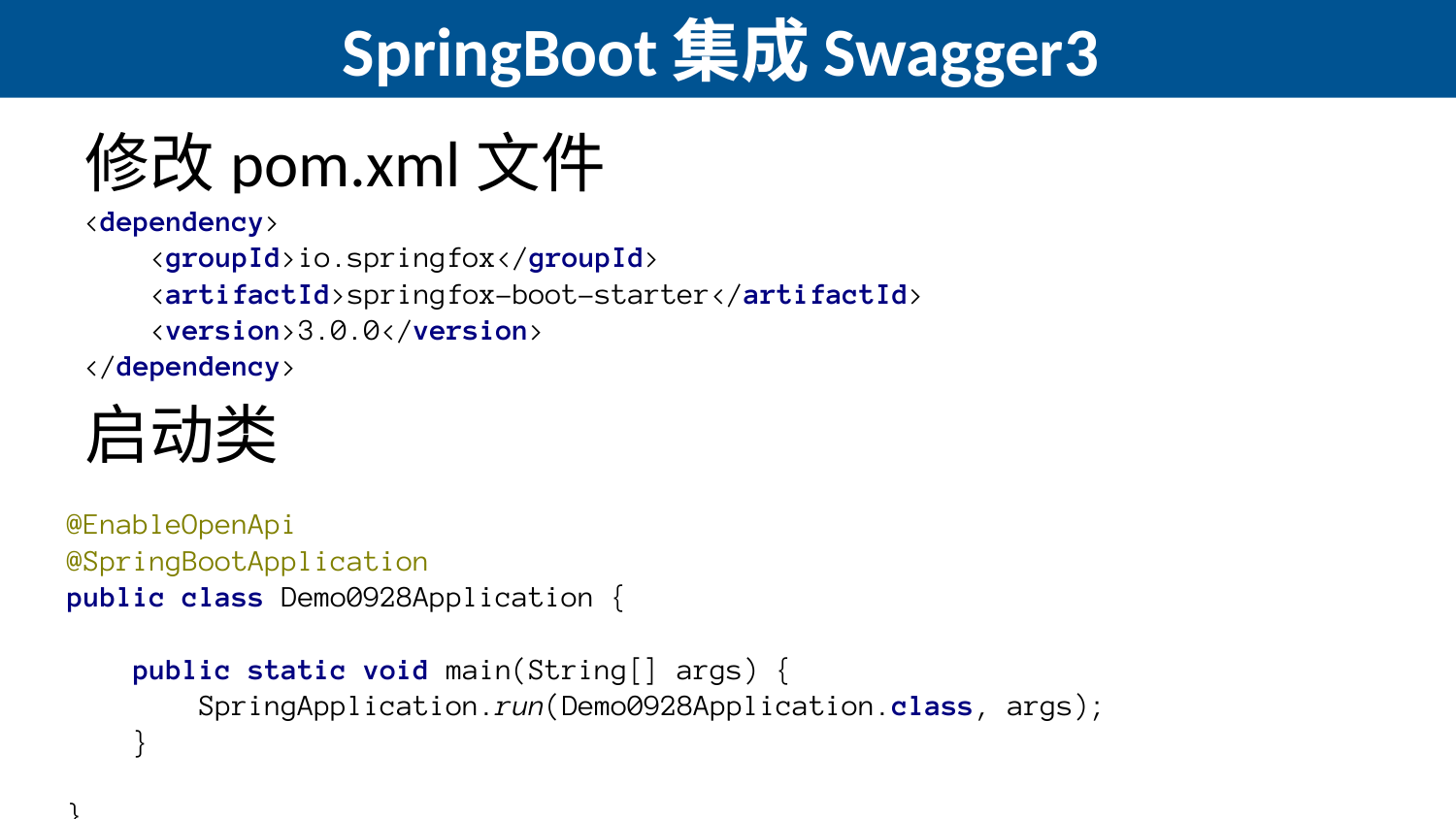

# SpringBoot集成Swagger3
修改pom.xml文件

启动类

<dependency>
    <groupId>io.springfox</groupId>
    <artifactId>springfox-boot-starter</artifactId>
    <version>3.0.0</version>
</dependency>

@EnableOpenApi
@SpringBootApplication
public class Demo0928Application {
    public static void main(String[] args) {
        SpringApplication.run(Demo0928Application.class, args);
    }
}